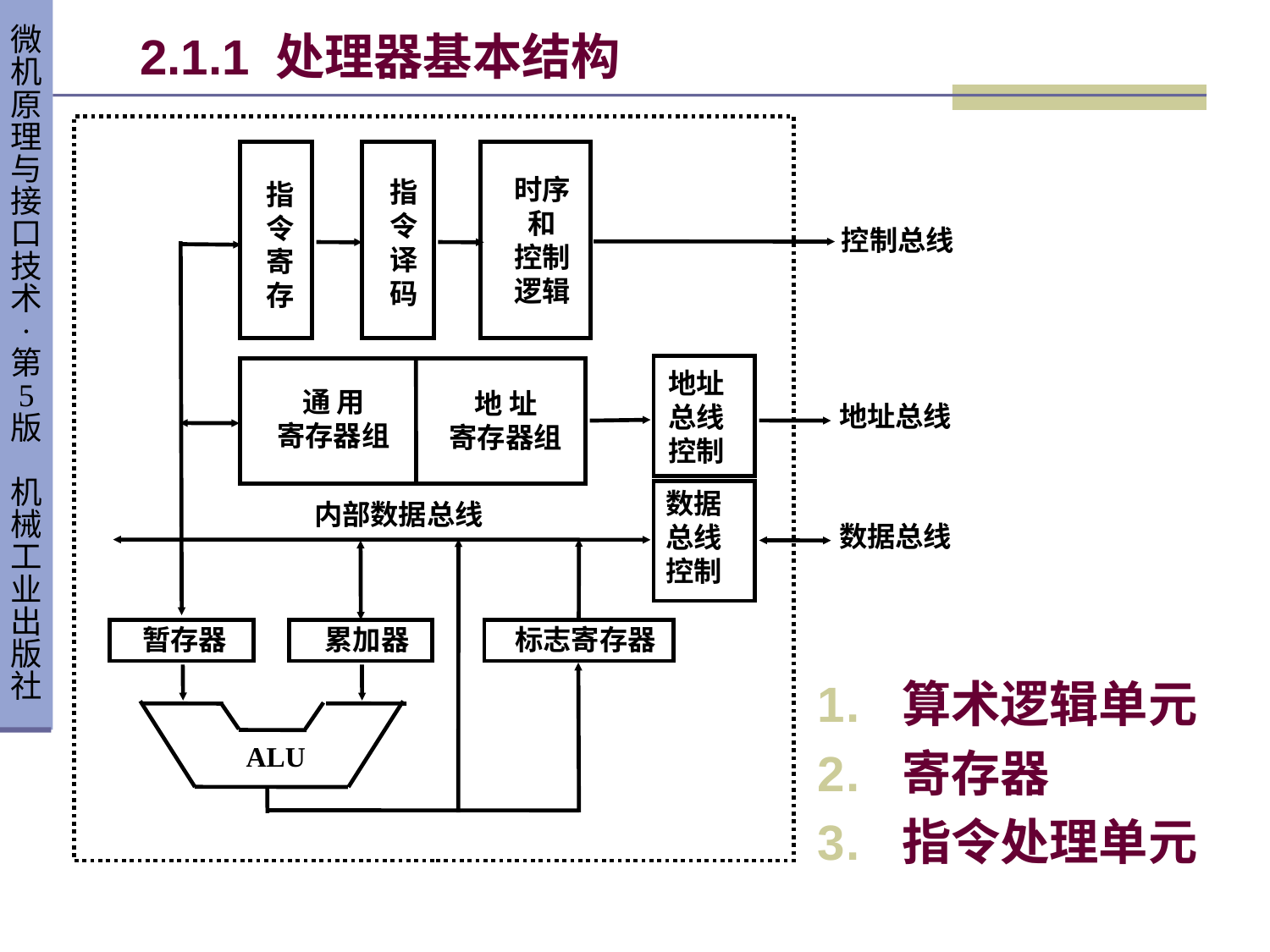

# 2.1.1 处理器基本结构

时序
和
控制
逻辑
指
令
译
码
指
令
寄
存
控制总线

地址总线
控制
通 用
寄存器组
地 址
寄存器组
地址总线

数据总线
控制
内部数据总线
数据总线

暂存器
累加器
标志寄存器

ALU

算术逻辑单元
寄存器
指令处理单元